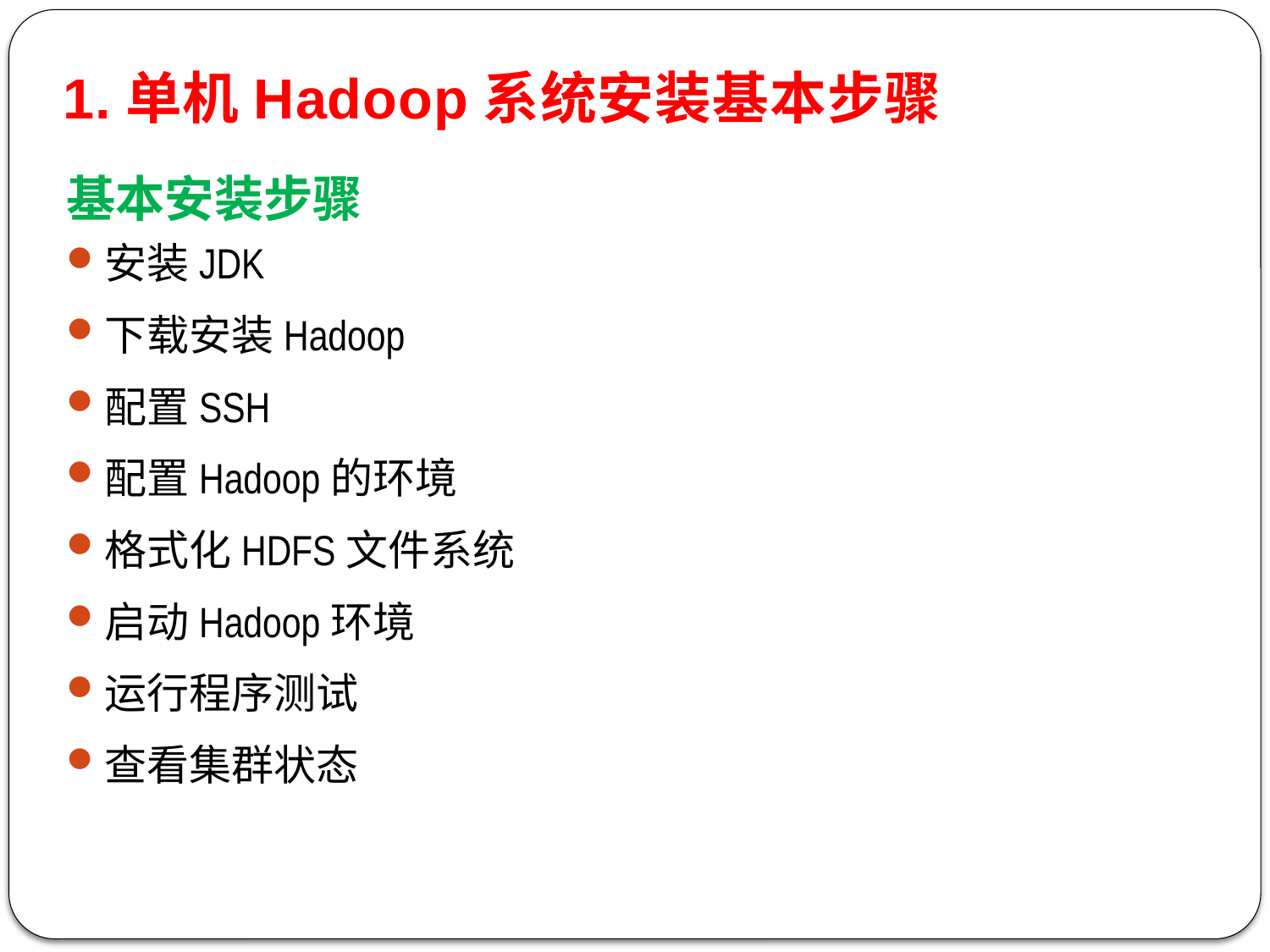

1.单机Hadoop系统安装基本步骤
基本安装步骤
安装JDK
下载安装Hadoop
配置SSH
配置Hadoop的环境
格式化HDFS文件系统
启动Hadoop环境
运行程序测试
查看集群状态